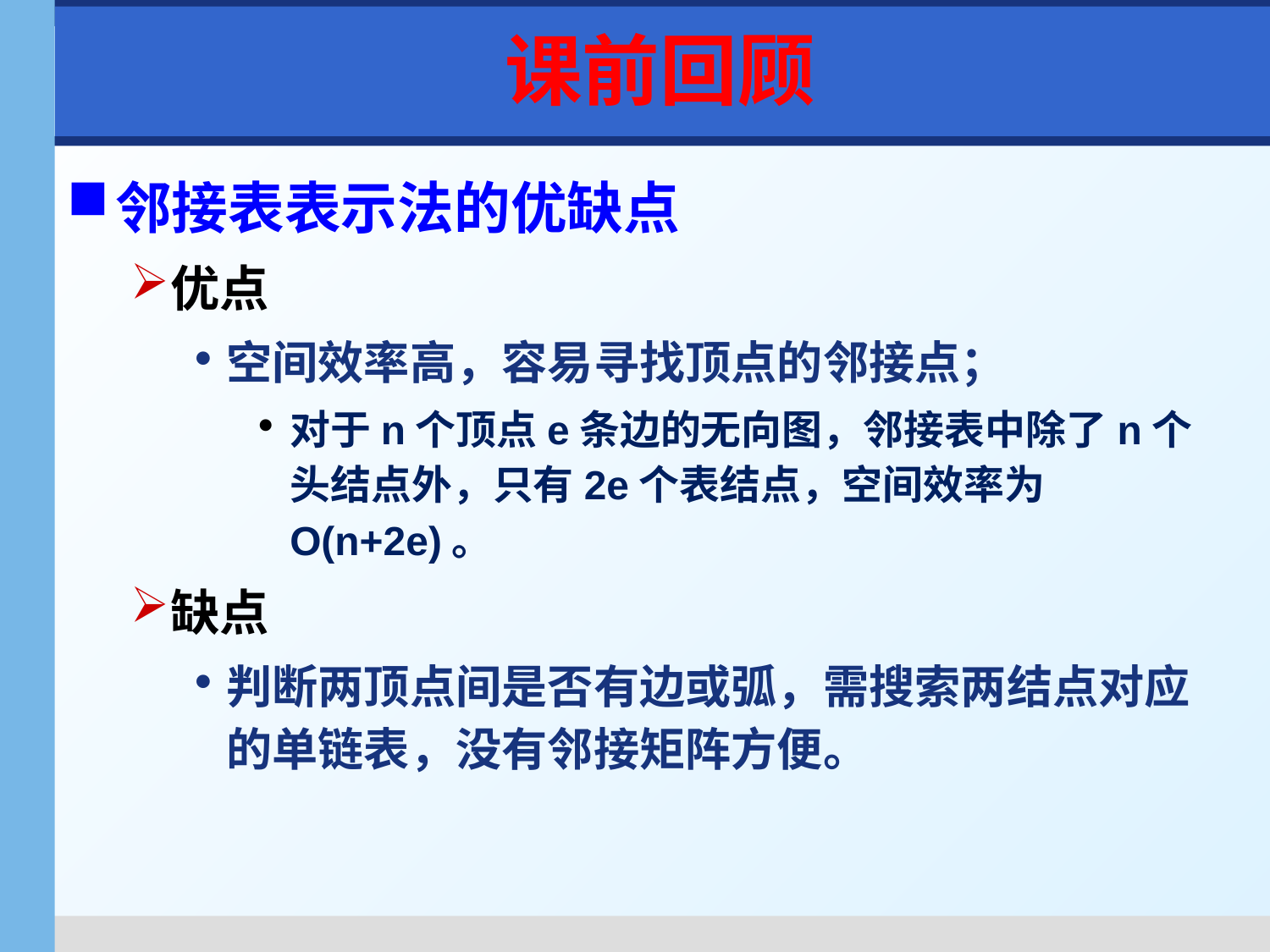

课前回顾
邻接表表示法的优缺点
优点
空间效率高，容易寻找顶点的邻接点；
对于n个顶点e条边的无向图，邻接表中除了n个头结点外，只有2e个表结点，空间效率为O(n+2e)。
缺点
判断两顶点间是否有边或弧，需搜索两结点对应的单链表，没有邻接矩阵方便。